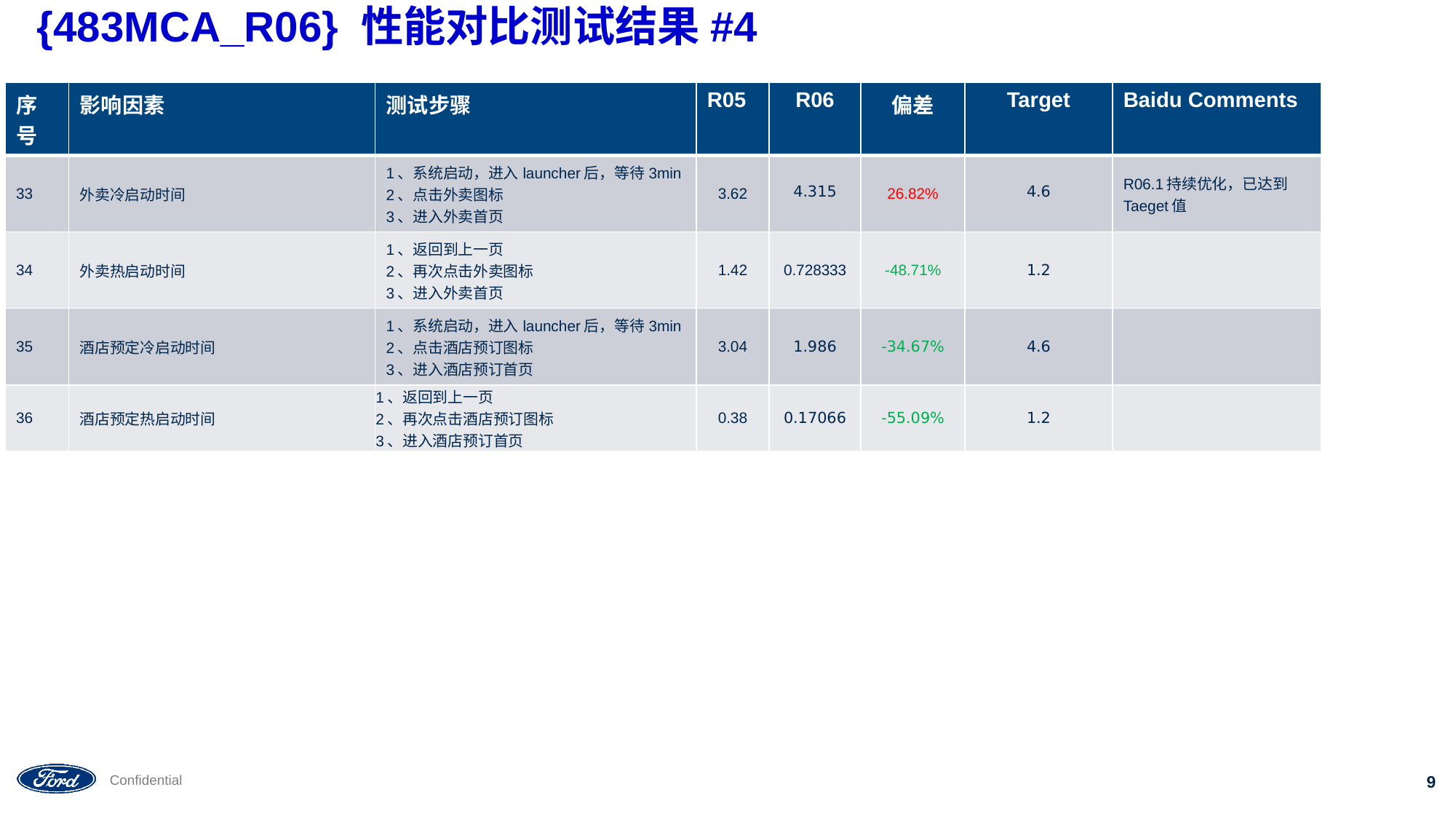

# {483MCA_R06} 性能对比测试结果#4
| 序号 | 影响因素 | 测试步骤 | R05 | R06 | 偏差 | Target | Baidu Comments |
| --- | --- | --- | --- | --- | --- | --- | --- |
| 33 | 外卖冷启动时间 | 1、系统启动，进入launcher后，等待3min 2、点击外卖图标 3、进入外卖首页 | 3.62 | 4.315 | 26.82% | 4.6 | R06.1持续优化，已达到Taeget值 |
| 34 | 外卖热启动时间 | 1、返回到上一页 2、再次点击外卖图标 3、进入外卖首页 | 1.42 | 0.728333 | -48.71% | 1.2 |  |
| 35 | 酒店预定冷启动时间 | 1、系统启动，进入launcher后，等待3min 2、点击酒店预订图标 3、进入酒店预订首页 | 3.04 | 1.986 | -34.67% | 4.6 |  |
| 36 | 酒店预定热启动时间 | 1、返回到上一页 2、再次点击酒店预订图标 3、进入酒店预订首页 | 0.38 | 0.17066 | -55.09% | 1.2 |  |